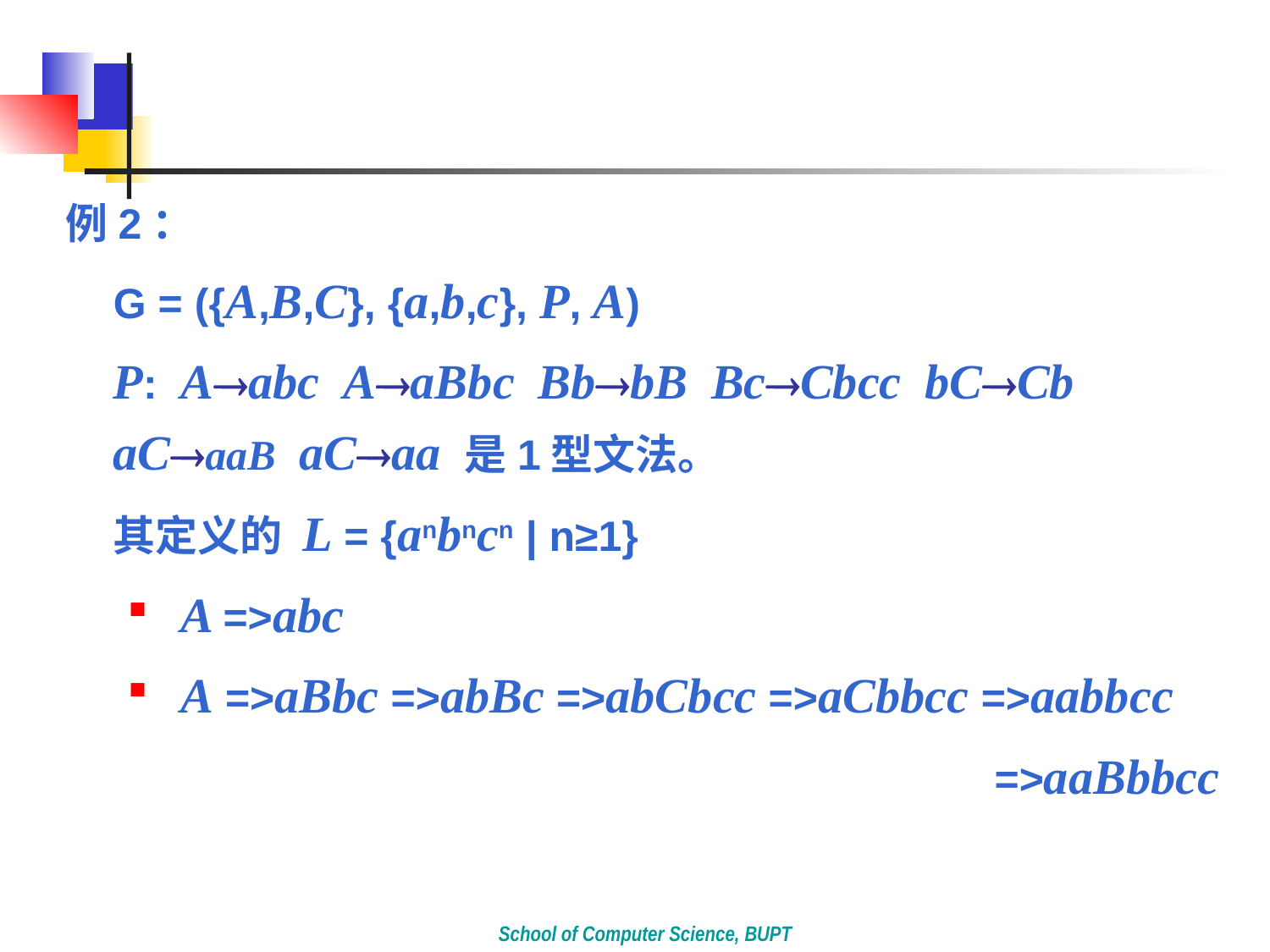

#
例2：
	G = ({A,B,C}, {a,b,c}, P, A)
 	P:  A→abc  A→aBbc  Bb→bB  Bc→Cbcc  bC→Cb  aC→aaB  aC→aa 是1型文法。
	其定义的 L = {anbncn | n≥1}
 A =>abc
 A =>aBbc =>abBc =>abCbcc =>aCbbcc =>aabbcc
                                                                         =>aaBbbcc

School of Computer Science, BUPT
45